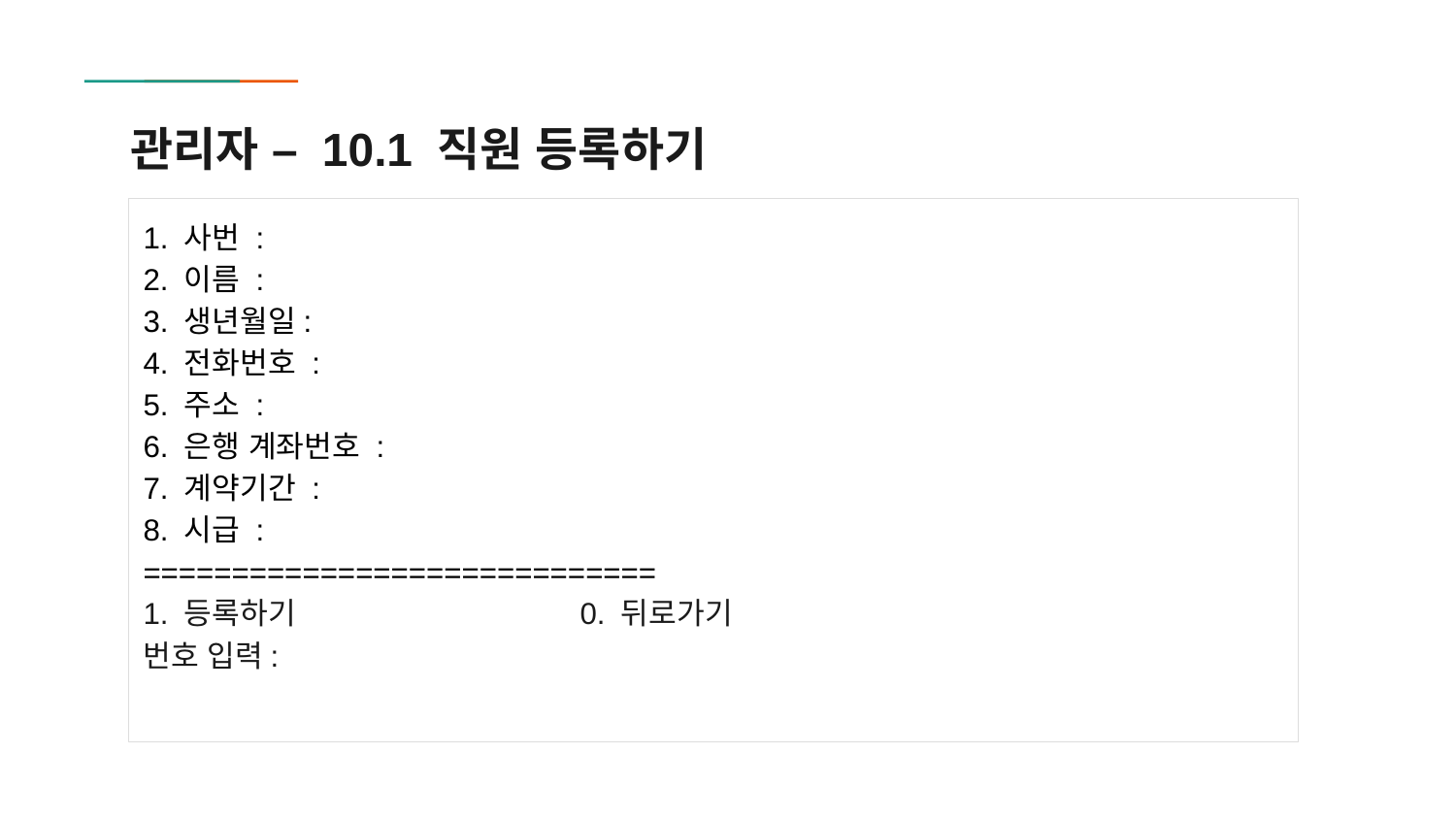

# 관리자 – 10.1 직원 등록하기
1. 사번 :
2. 이름 :
3. 생년월일:
4. 전화번호 :
5. 주소 :
6. 은행 계좌번호 :
7. 계약기간 :
8. 시급 :
=============================
1. 등록하기		0. 뒤로가기
번호 입력: